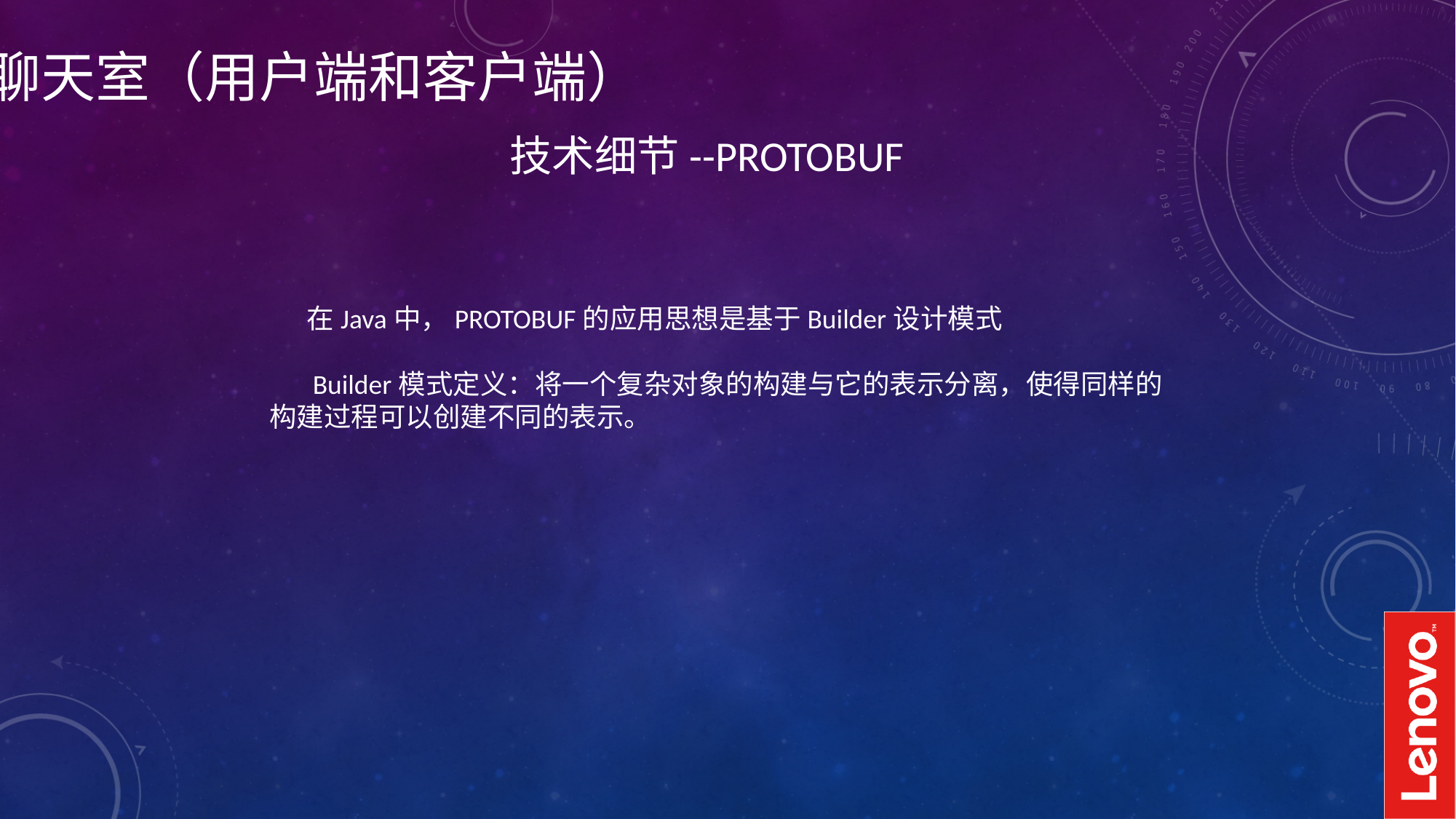

# 聊天室（用户端和客户端）
技术细节--ProtoBuf
     在Java中，ProtoBuf的应用思想是基于Builder设计模式

       Builder模式定义：将一个复杂对象的构建与它的表示分离，使得同样的构建过程可以创建不同的表示。